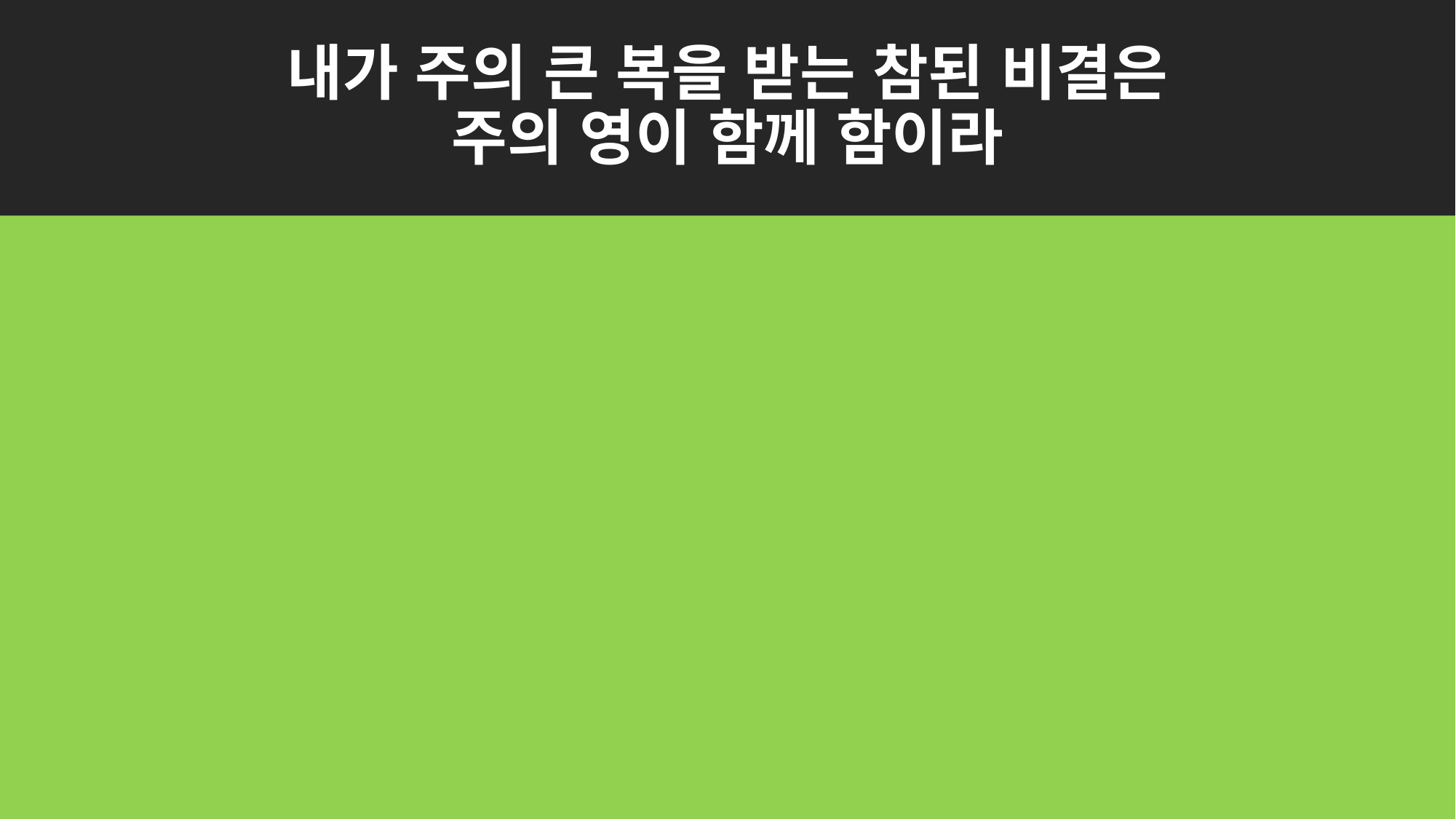

# 내가 주의 큰 복을 받는 참된 비결은 주의 영이 함께 함이라